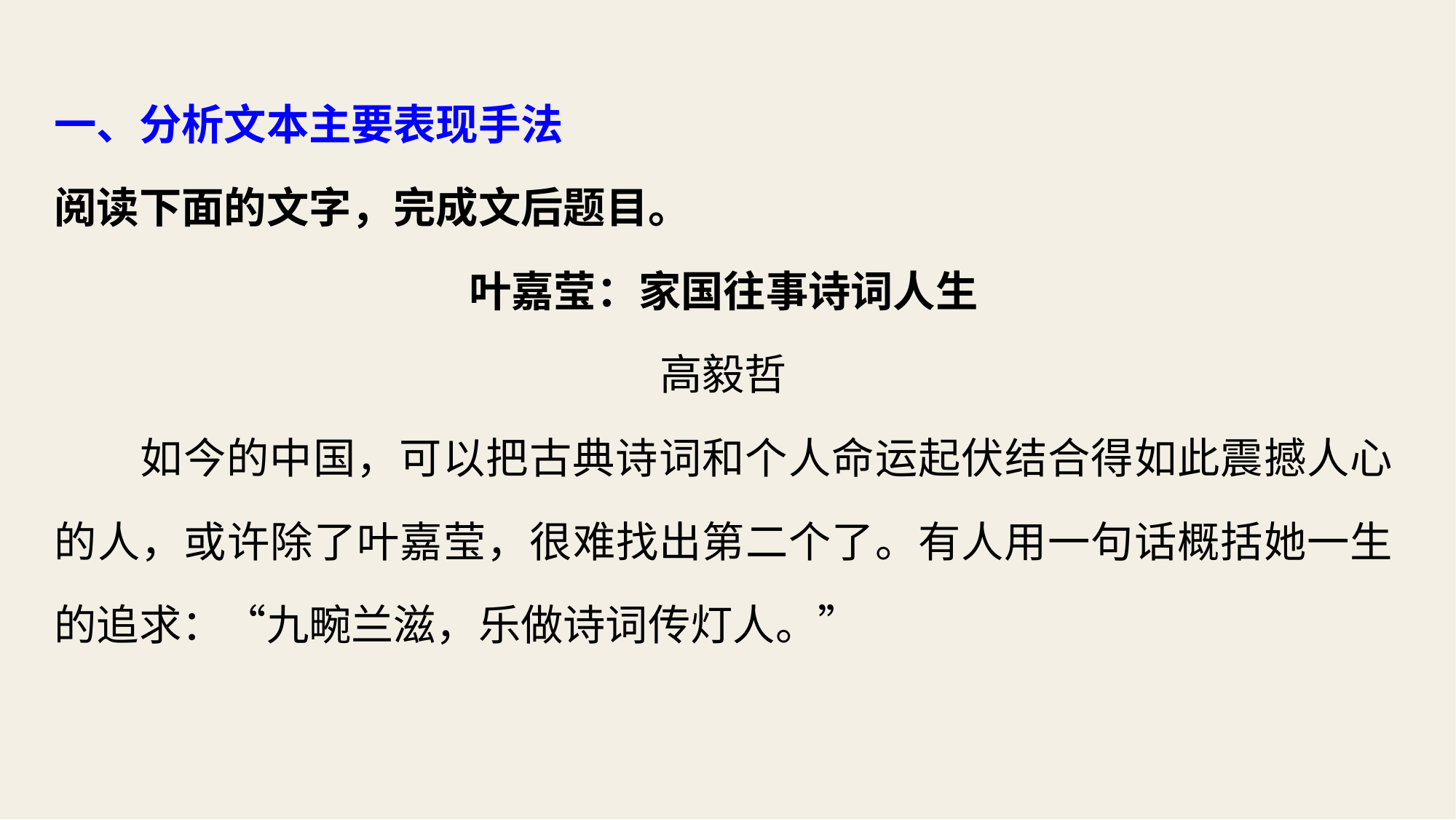

一、分析文本主要表现手法
阅读下面的文字，完成文后题目。
叶嘉莹：家国往事诗词人生
高毅哲
如今的中国，可以把古典诗词和个人命运起伏结合得如此震撼人心的人，或许除了叶嘉莹，很难找出第二个了。有人用一句话概括她一生的追求：“九畹兰滋，乐做诗词传灯人。”